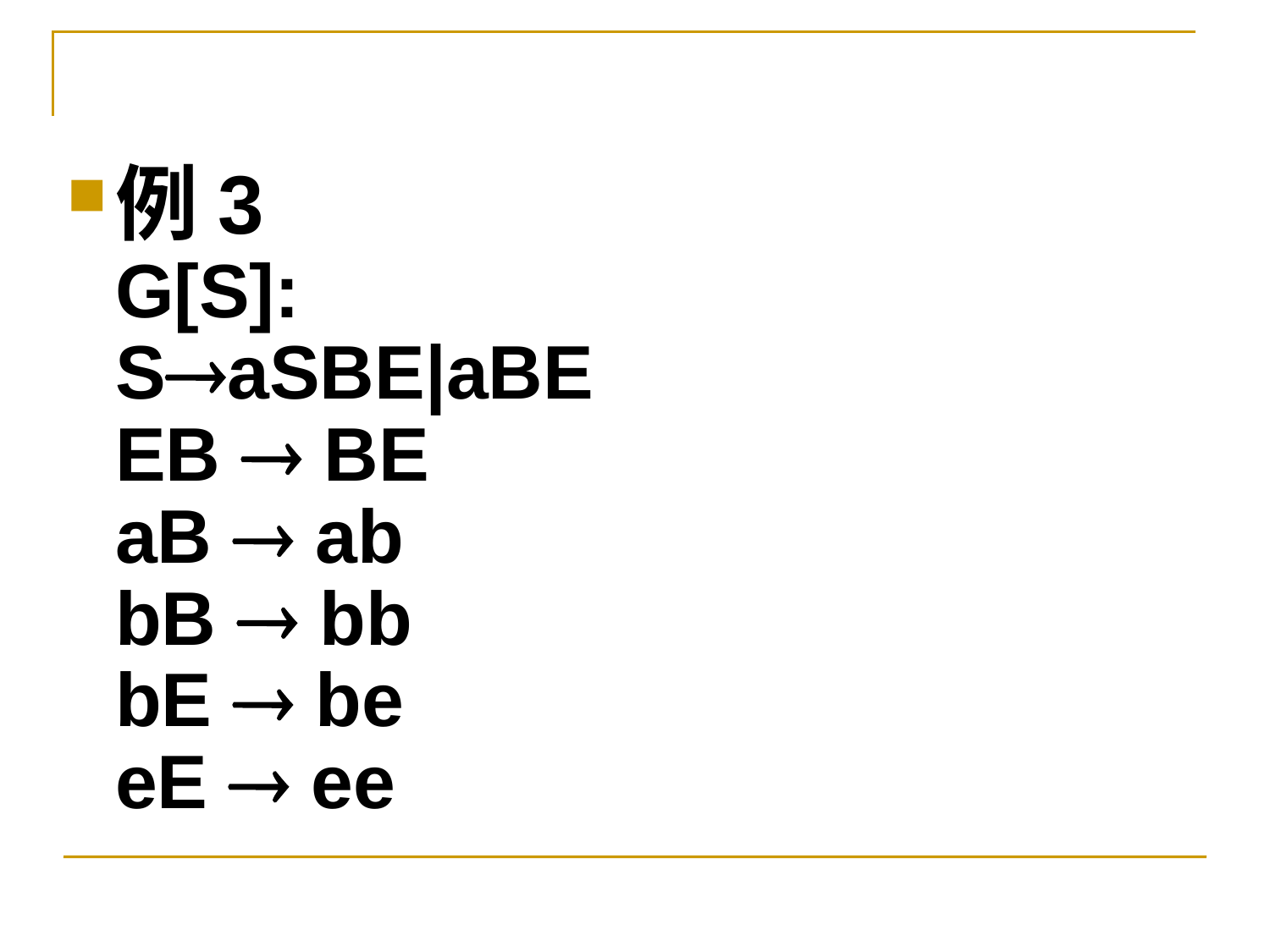

例3
G[S]:
S→aSBE|aBE
EB → BE
aB → ab
bB → bb
bE → be
eE → ee